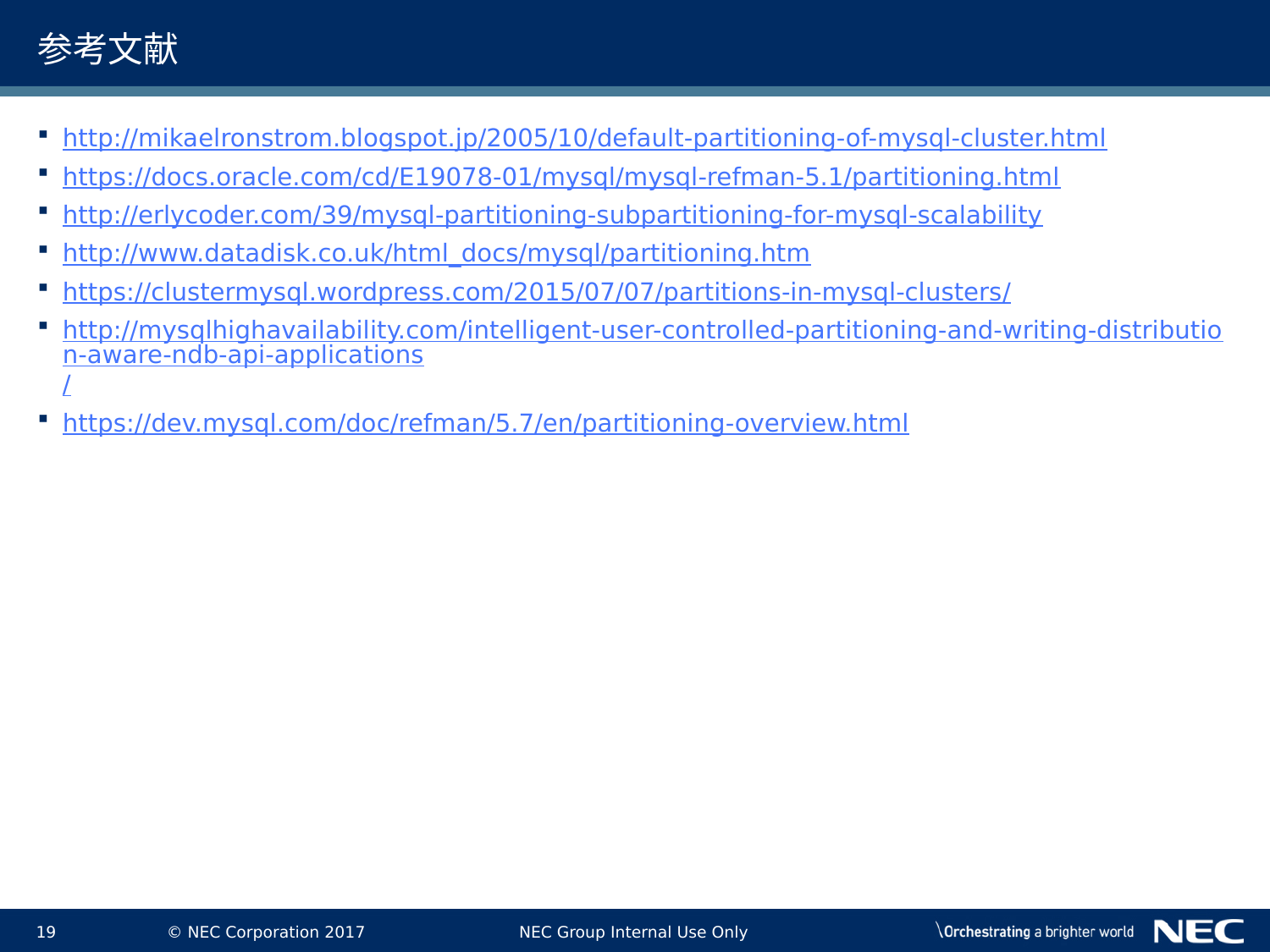

# 参考文献
http://mikaelronstrom.blogspot.jp/2005/10/default-partitioning-of-mysql-cluster.html
https://docs.oracle.com/cd/E19078-01/mysql/mysql-refman-5.1/partitioning.html
http://erlycoder.com/39/mysql-partitioning-subpartitioning-for-mysql-scalability
http://www.datadisk.co.uk/html_docs/mysql/partitioning.htm
https://clustermysql.wordpress.com/2015/07/07/partitions-in-mysql-clusters/
http://mysqlhighavailability.com/intelligent-user-controlled-partitioning-and-writing-distribution-aware-ndb-api-applications/
https://dev.mysql.com/doc/refman/5.7/en/partitioning-overview.html